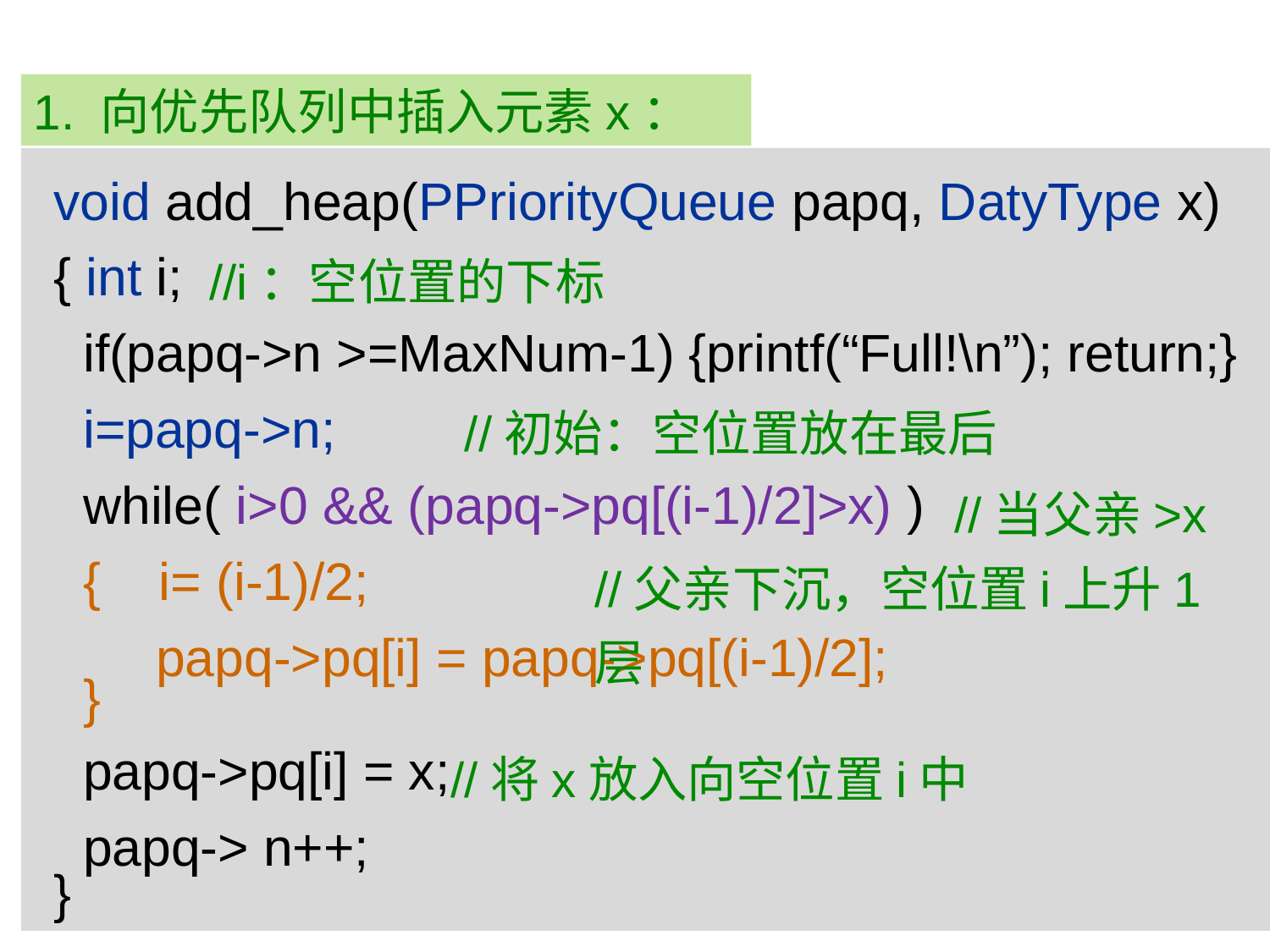

1. 向优先队列中插入元素x：
void add_heap(PPriorityQueue papq, DatyType x)
{ int i;
  if(papq->n >=MaxNum-1) {printf(“Full!\n”); return;}
  i=papq->n;
  while( i>0 && (papq->pq[(i-1)/2]>x) )
  {    i= (i-1)/2;
       papq->pq[i] = papq->pq[(i-1)/2];
  }
  papq->pq[i] = x;
  papq-> n++;
}
//i：空位置的下标
//初始：空位置放在最后
//当父亲>x
//父亲下沉，空位置i上升1层
//将x放入向空位置i中